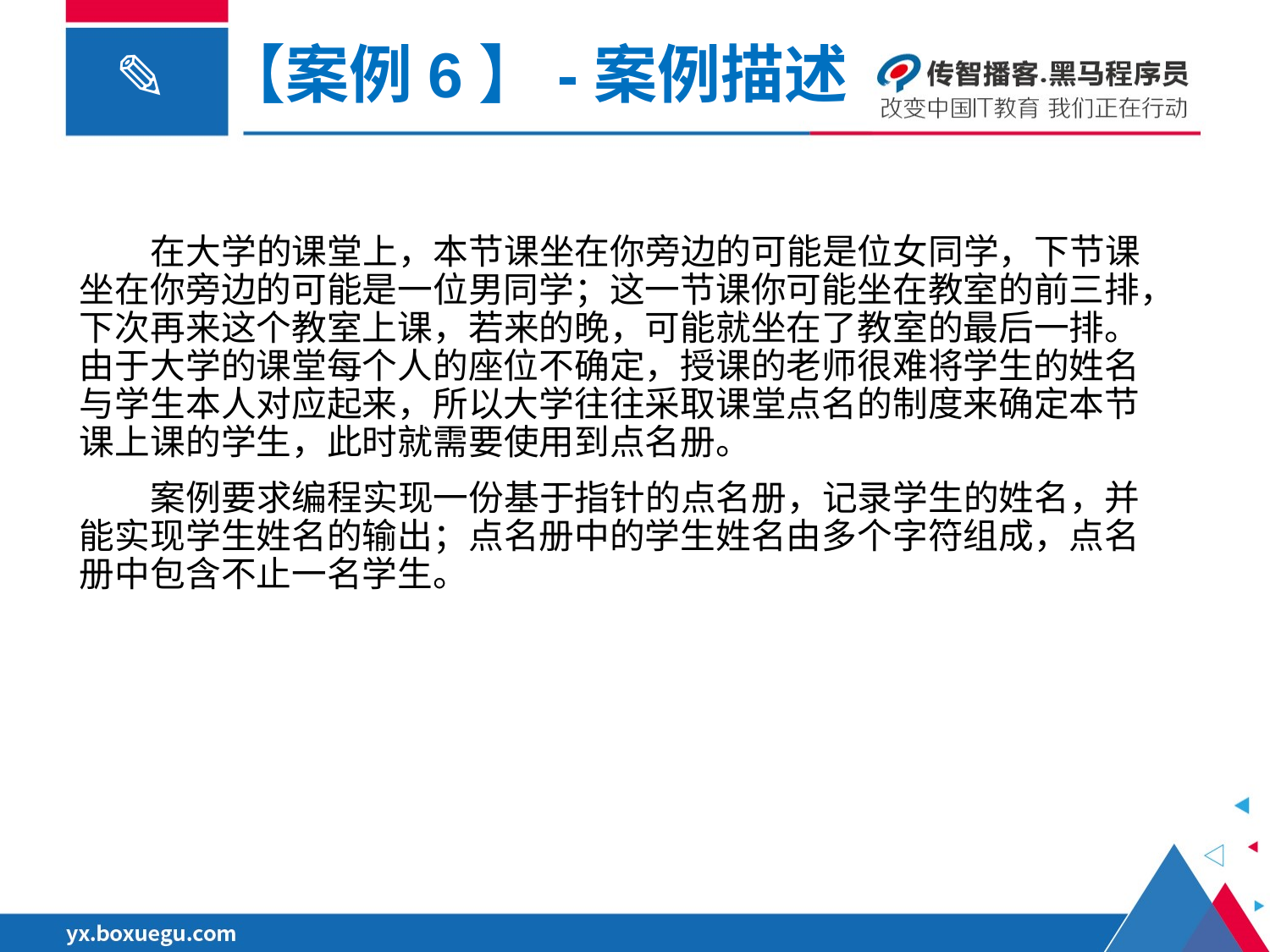

【案例6】-案例描述
        在大学的课堂上，本节课坐在你旁边的可能是位女同学，下节课坐在你旁边的可能是一位男同学；这一节课你可能坐在教室的前三排，下次再来这个教室上课，若来的晚，可能就坐在了教室的最后一排。由于大学的课堂每个人的座位不确定，授课的老师很难将学生的姓名与学生本人对应起来，所以大学往往采取课堂点名的制度来确定本节课上课的学生，此时就需要使用到点名册。
        案例要求编程实现一份基于指针的点名册，记录学生的姓名，并能实现学生姓名的输出；点名册中的学生姓名由多个字符组成，点名册中包含不止一名学生。